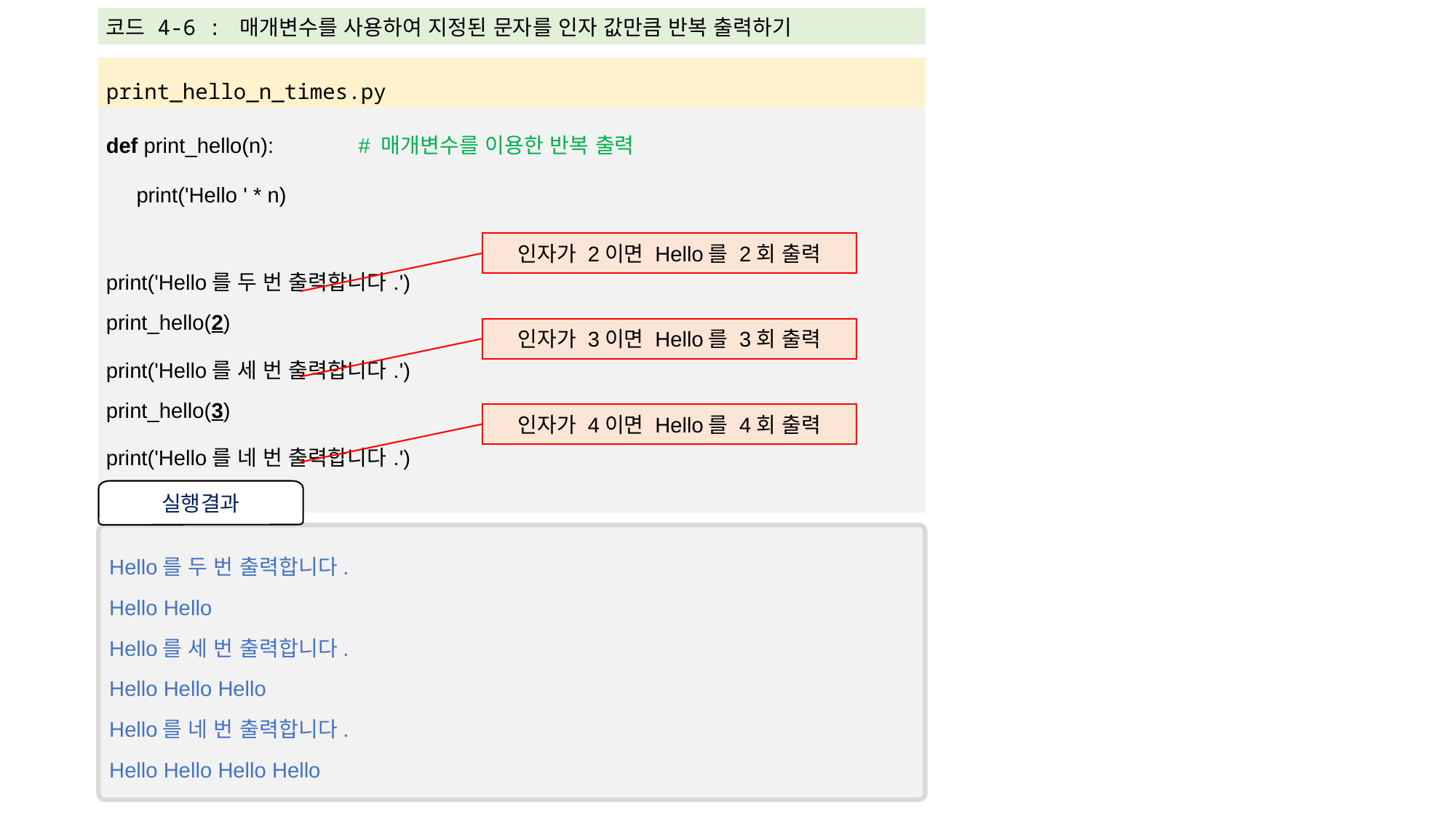

| 코드 4-6 : 매개변수를 사용하여 지정된 문자를 인자 값만큼 반복 출력하기 |
| --- |
|  |
| print\_hello\_n\_times.py |
| def print\_hello(n): # 매개변수를 이용한 반복 출력 print('Hello ' \* n) print('Hello를 두 번 출력합니다.') print\_hello(2) print('Hello를 세 번 출력합니다.') print\_hello(3) print('Hello를 네 번 출력합니다.') print\_hello(4) |
인자가 2이면 Hello를 2회 출력
인자가 3이면 Hello를 3회 출력
인자가 4이면 Hello를 4회 출력
실행결과

Hello를 두 번 출력합니다.
Hello Hello
Hello를 세 번 출력합니다.
Hello Hello Hello
Hello를 네 번 출력합니다.
Hello Hello Hello Hello